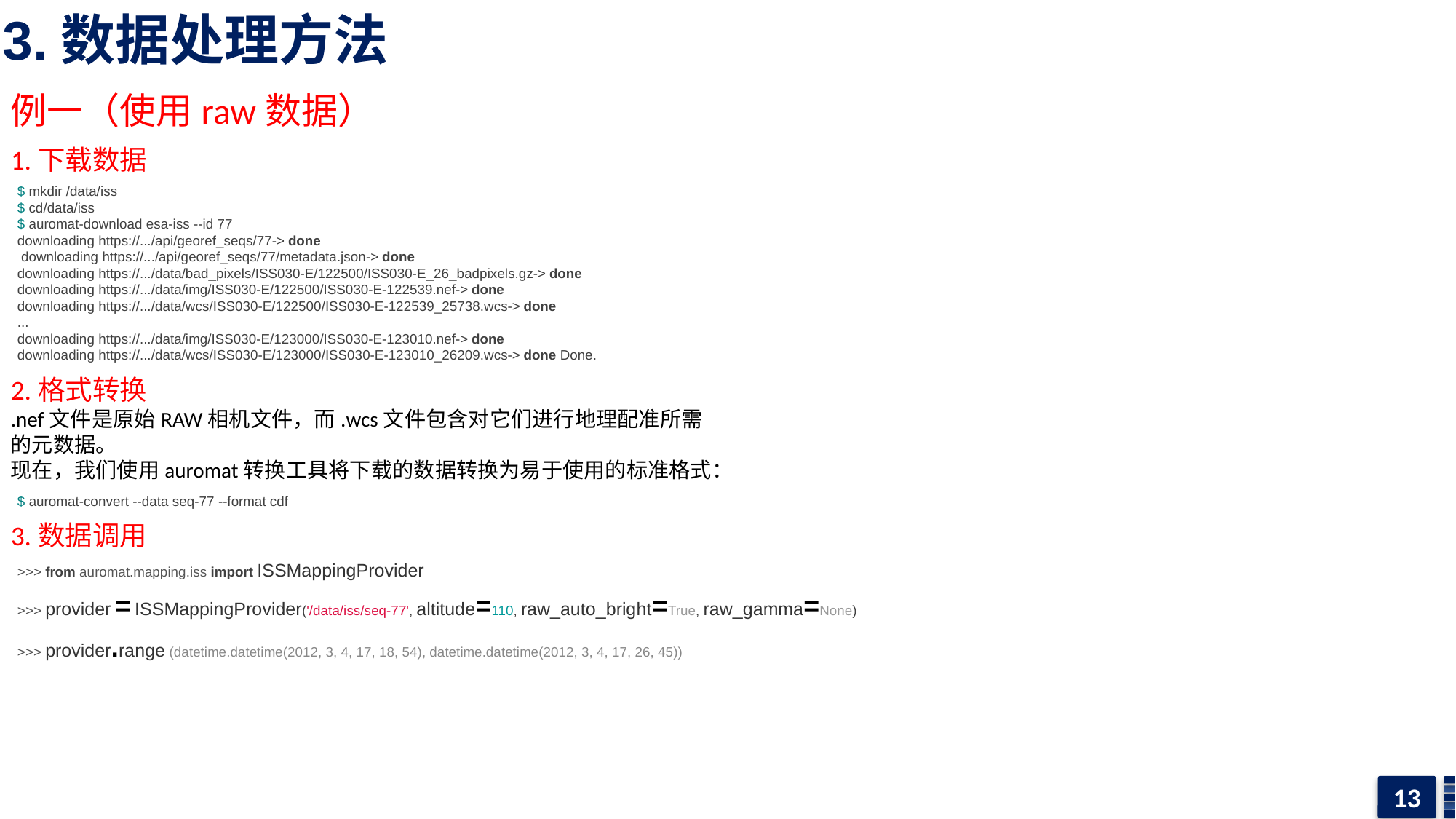

3.数据处理方法
例一（使用raw数据）
1.下载数据
$ mkdir /data/iss
$ cd/data/iss
$ auromat-download esa-iss --id 77
downloading https://.../api/georef_seqs/77-> done
 downloading https://.../api/georef_seqs/77/metadata.json-> done
downloading https://.../data/bad_pixels/ISS030-E/122500/ISS030-E_26_badpixels.gz-> done
downloading https://.../data/img/ISS030-E/122500/ISS030-E-122539.nef-> done
downloading https://.../data/wcs/ISS030-E/122500/ISS030-E-122539_25738.wcs-> done
...
downloading https://.../data/img/ISS030-E/123000/ISS030-E-123010.nef-> done
downloading https://.../data/wcs/ISS030-E/123000/ISS030-E-123010_26209.wcs-> done Done.
2.格式转换
.nef文件是原始RAW相机文件，而.wcs文件包含对它们进行地理配准所需的元数据。
现在，我们使用auromat转换工具将下载的数据转换为易于使用的标准格式：
$ auromat-convert --data seq-77 --format cdf
3.数据调用
>>> from auromat.mapping.iss import ISSMappingProvider
>>> provider = ISSMappingProvider('/data/iss/seq-77', altitude=110, raw_auto_bright=True, raw_gamma=None)
>>> provider.range (datetime.datetime(2012, 3, 4, 17, 18, 54), datetime.datetime(2012, 3, 4, 17, 26, 45))
13